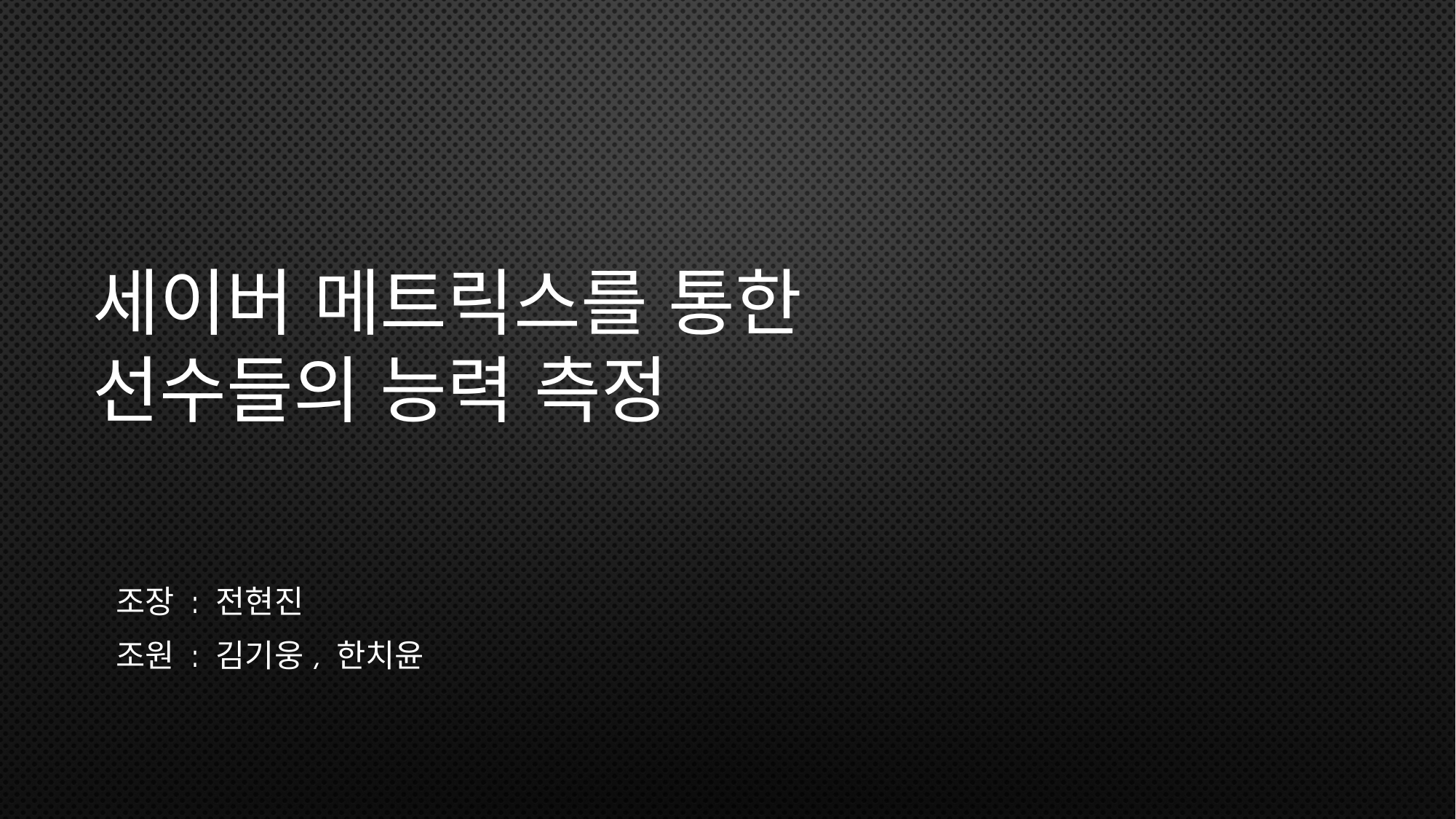

# 세이버 메트릭스를 통한 선수들의 능력 측정

조장 : 전현진
조원 : 김기웅, 한치윤